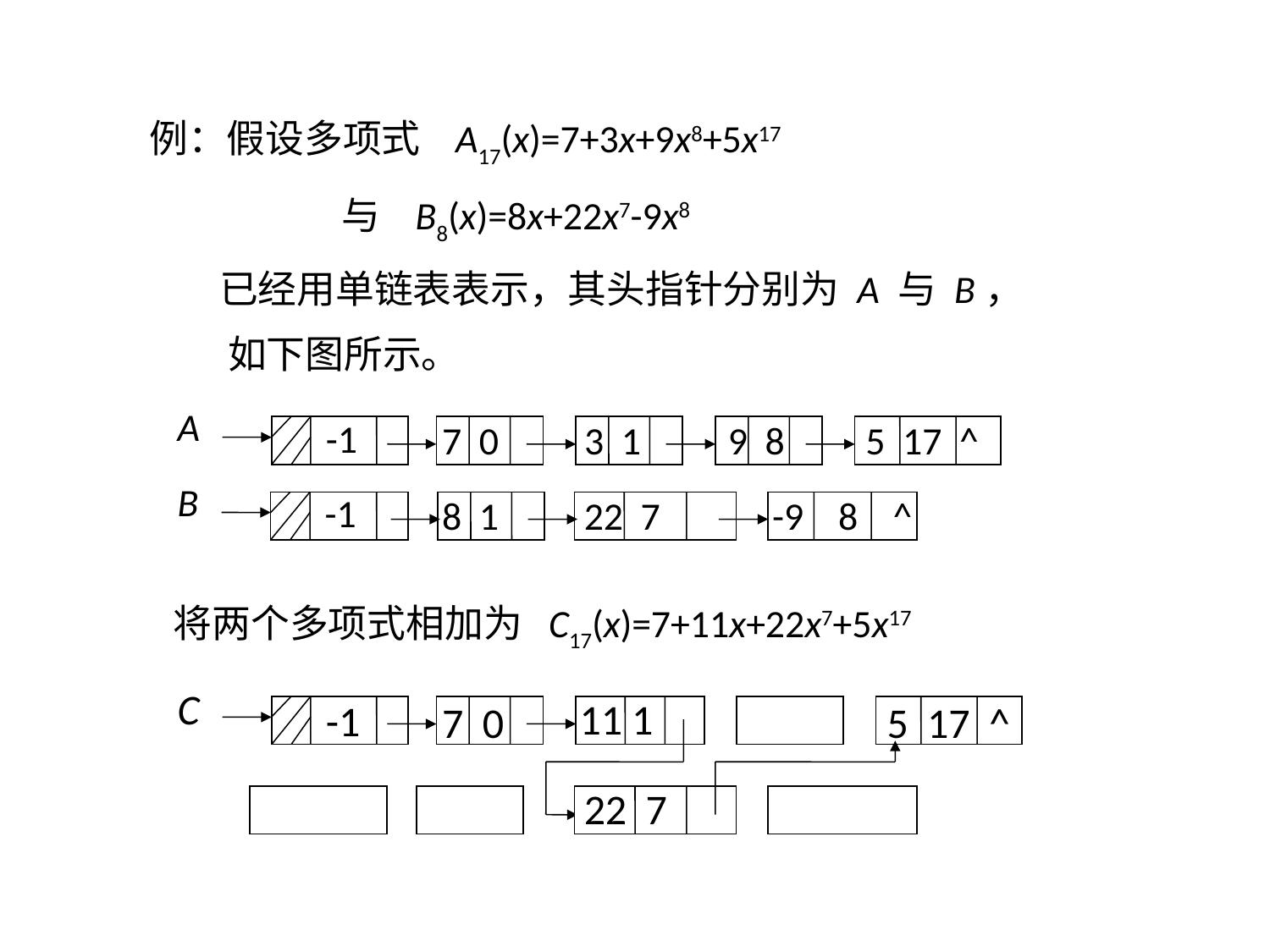

例：假设多项式   A17(x)=7+3x+9x8+5x17
                                    与   B8(x)=8x+22x7-9x8
            已经用单链表表示，其头指针分别为 A 与 B，
        如下图所示。
A
-1

7  0

3  1

9  8

5  17  ^

B
 -1

8  1

22  7

 -9    8    ^

将两个多项式相加为  C17(x)=7+11x+22x7+5x17
C
11 1
-1

7  0

5  17  ^

22  7